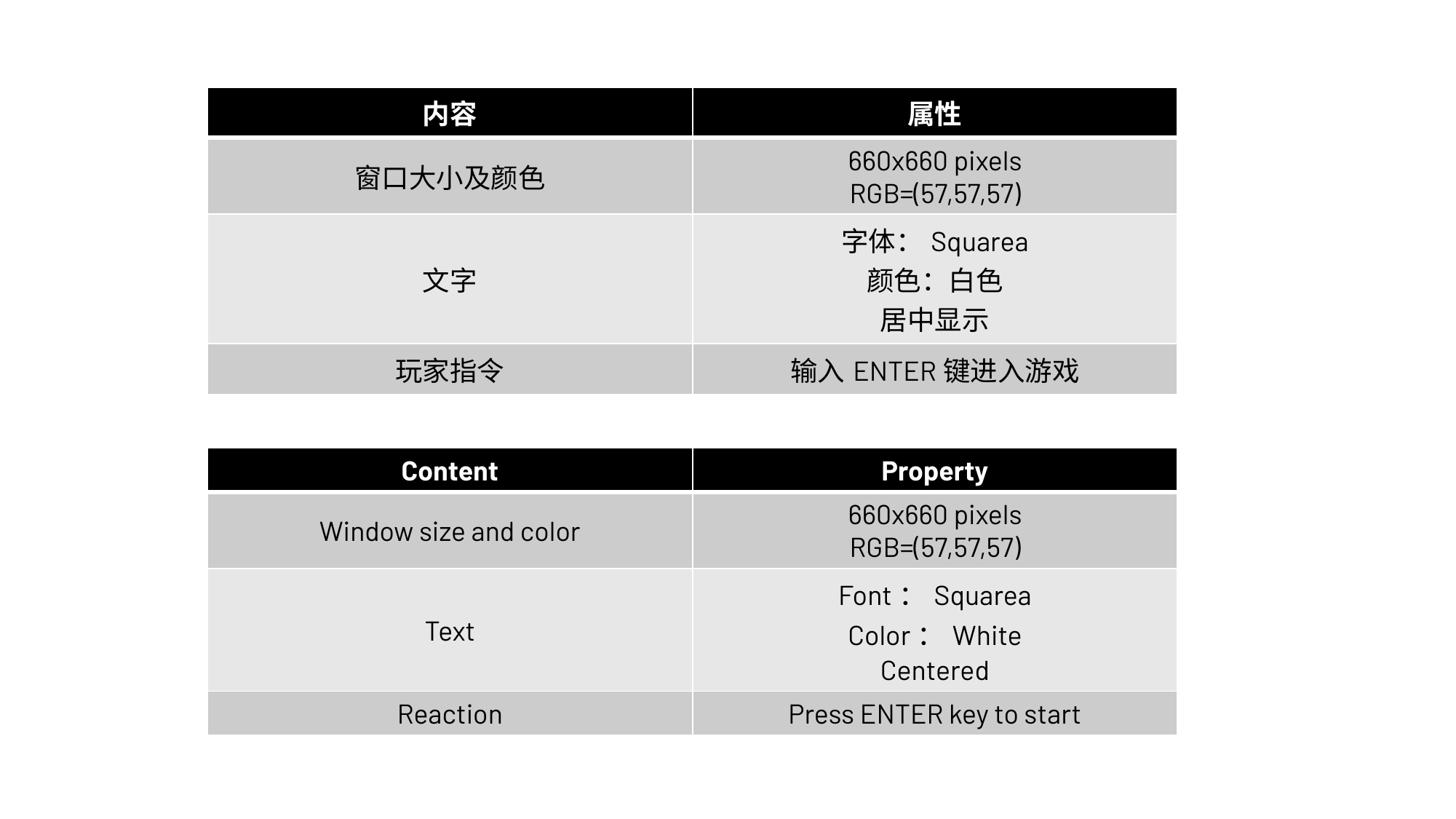

| 内容 | 属性 |
| --- | --- |
| 窗口大小及颜色 | 660x660 pixels RGB=(57,57,57) |
| 文字 | 字体：Squarea 颜色：白色 居中显示 |
| 玩家指令 | 输入ENTER键进入游戏 |
| Content | Property |
| --- | --- |
| Window size and color | 660x660 pixels RGB=(57,57,57) |
| Text | Font：Squarea Color：White Centered |
| Reaction | Press ENTER key to start |